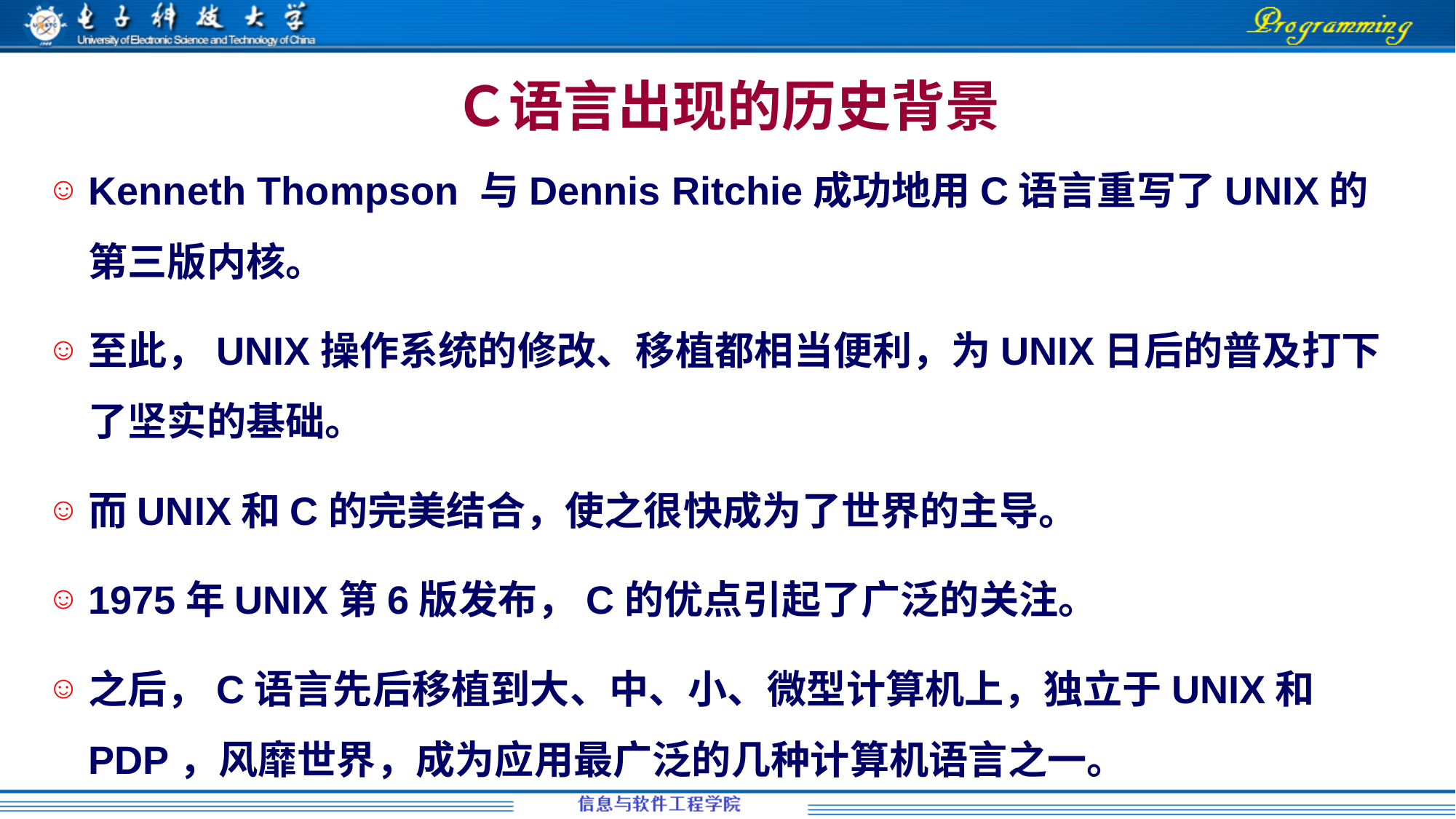

# Ｃ语言出现的历史背景
Kenneth Thompson 与Dennis Ritchie成功地用C语言重写了UNIX的第三版内核。
至此，UNIX操作系统的修改、移植都相当便利，为UNIX日后的普及打下了坚实的基础。
而UNIX和C的完美结合，使之很快成为了世界的主导。
1975年UNIX第6版发布，C的优点引起了广泛的关注。
之后，C语言先后移植到大、中、小、微型计算机上，独立于UNIX和PDP，风靡世界，成为应用最广泛的几种计算机语言之一。